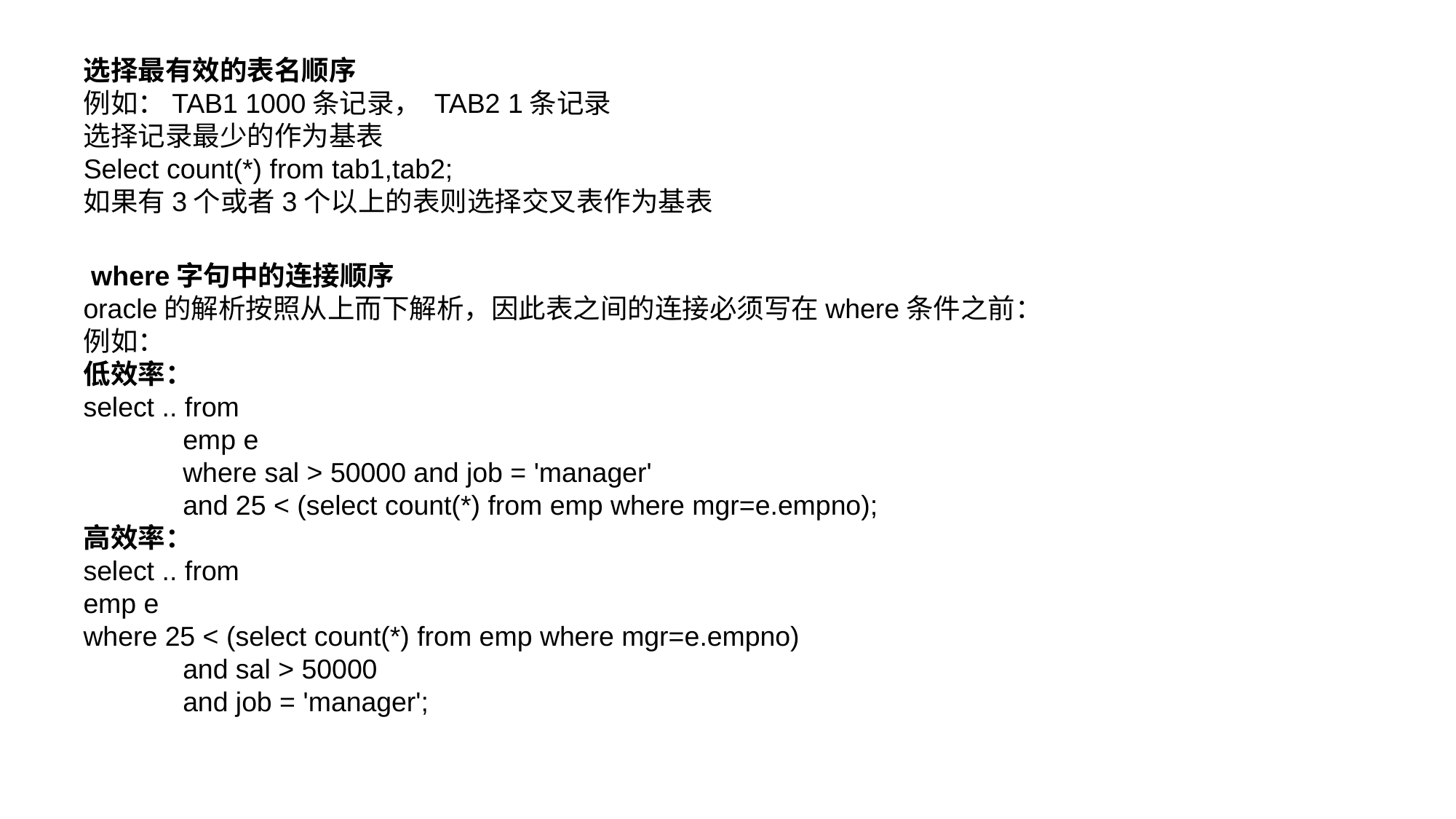

选择最有效的表名顺序
例如：TAB1 1000条记录， TAB2 1条记录
选择记录最少的作为基表
Select count(*) from tab1,tab2;
如果有3个或者3个以上的表则选择交叉表作为基表
 where字句中的连接顺序
oracle的解析按照从上而下解析，因此表之间的连接必须写在where条件之前：
例如：
低效率：
select .. from
             emp e
             where sal > 50000 and job = 'manager'
             and 25 < (select count(*) from emp where mgr=e.empno);
高效率：
select .. from
emp e
where 25 < (select count(*) from emp where mgr=e.empno)
             and sal > 50000
             and job = 'manager';